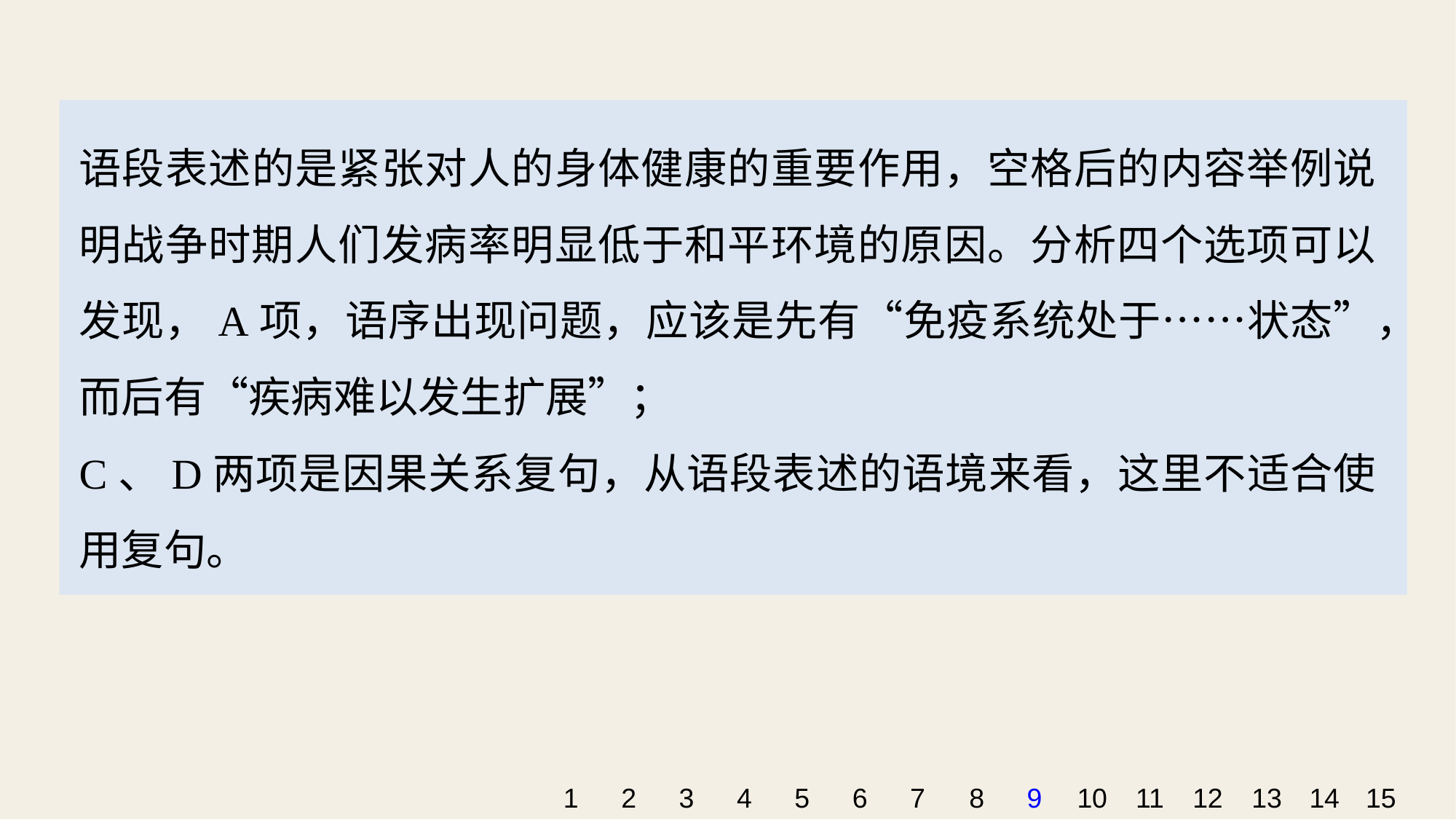

语段表述的是紧张对人的身体健康的重要作用，空格后的内容举例说明战争时期人们发病率明显低于和平环境的原因。分析四个选项可以发现，A项，语序出现问题，应该是先有“免疫系统处于……状态”，而后有“疾病难以发生扩展”；
C、D两项是因果关系复句，从语段表述的语境来看，这里不适合使用复句。
1
2
3
4
5
6
7
8
9
10
11
12
13
14
15